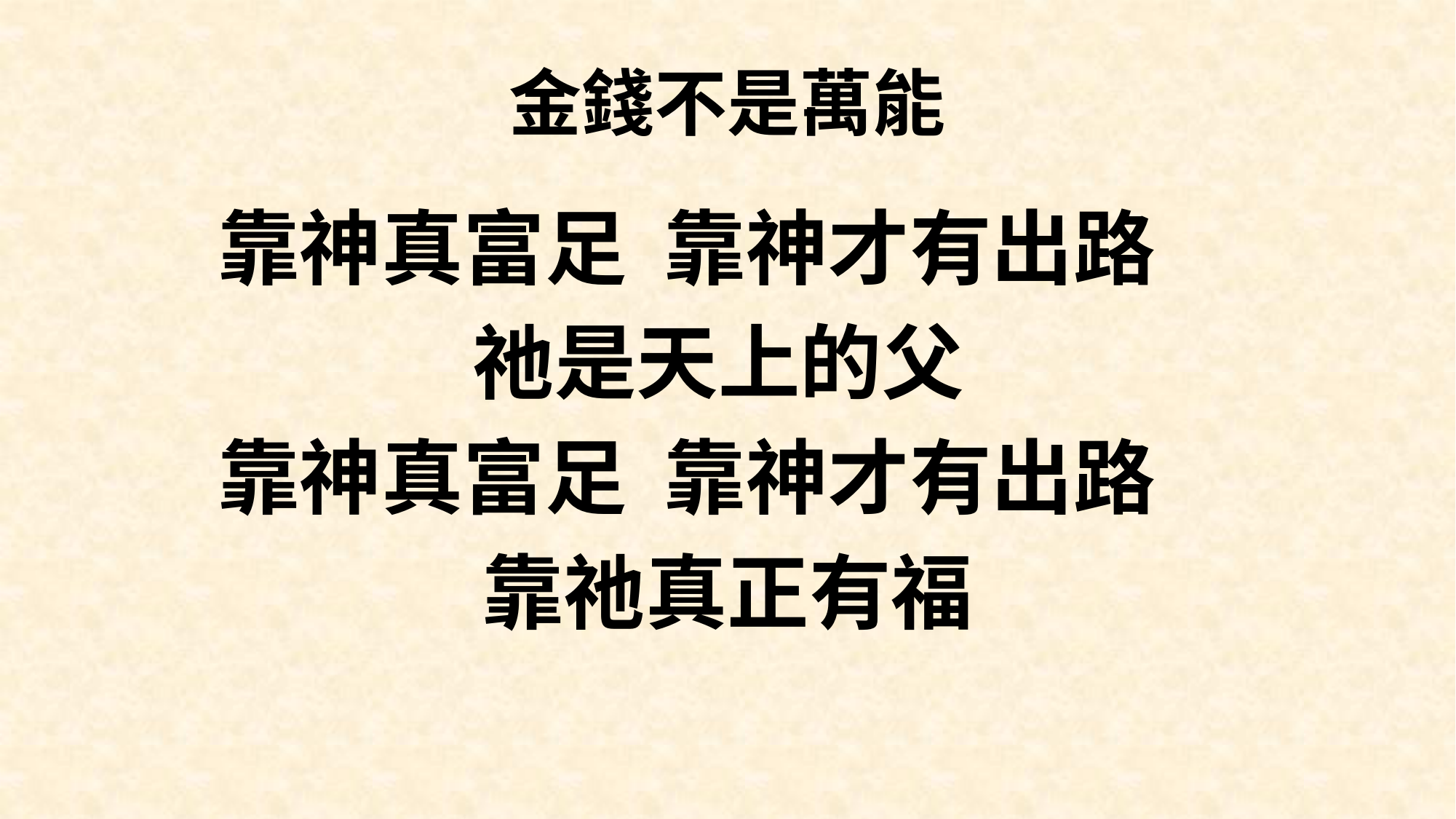

# 金錢不是萬能
靠神真富足  靠神才有出路
祂是天上的父
靠神真富足  靠神才有出路
靠祂真正有福